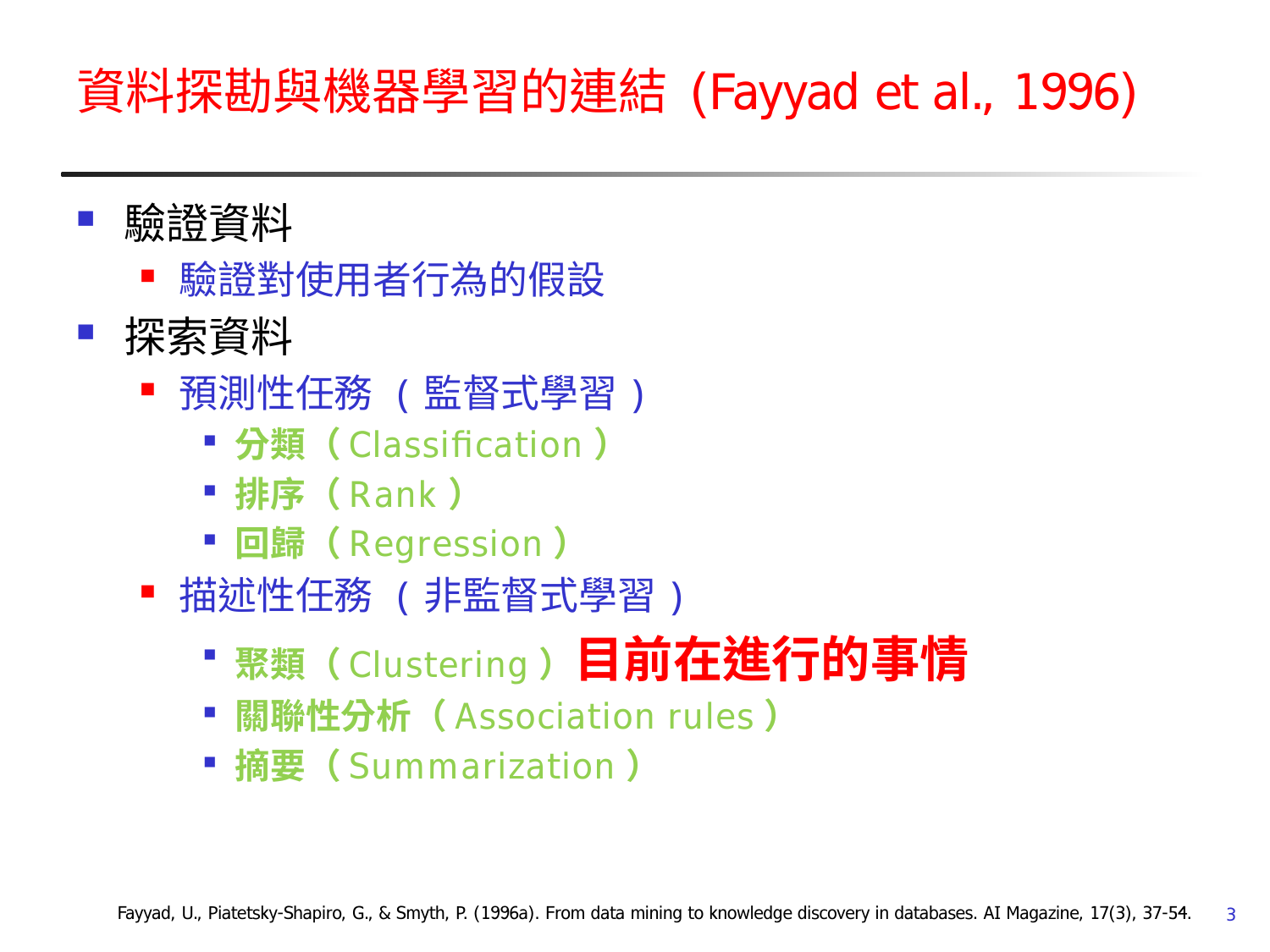

# 資料探勘與機器學習的連結 (Fayyad et al., 1996)
驗證資料
驗證對使用者行為的假設
探索資料
預測性任務 (監督式學習)
分類（Classification）
排序（Rank）
回歸（Regression）
描述性任務 (非監督式學習)
聚類（Clustering）目前在進行的事情
關聯性分析（Association rules）
摘要（Summarization）

3
Fayyad, U., Piatetsky-Shapiro, G., & Smyth, P. (1996a). From data mining to knowledge discovery in databases. AI Magazine, 17(3), 37-54.